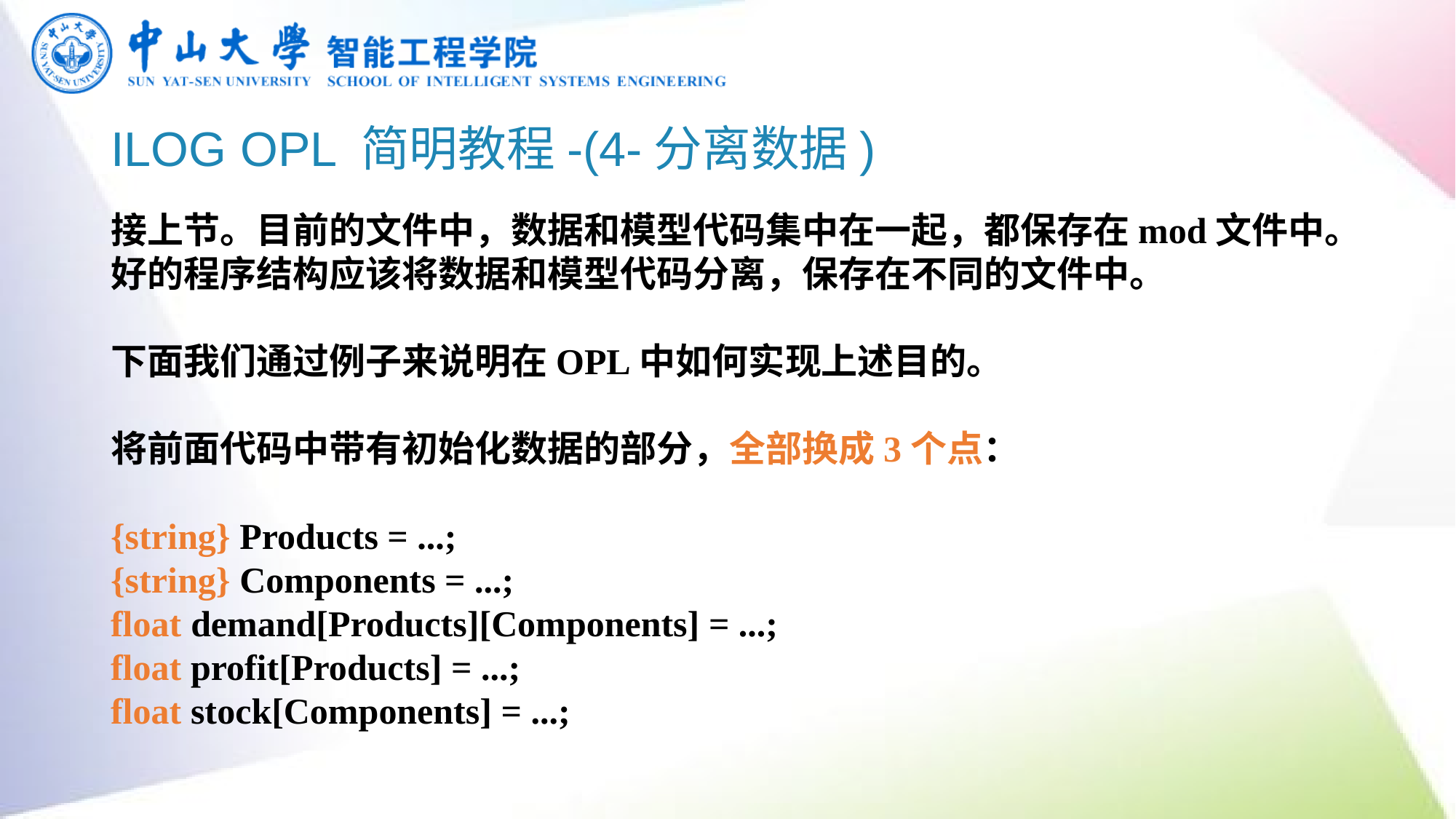

# ILOG OPL 简明教程-(4-分离数据)
接上节。目前的文件中，数据和模型代码集中在一起，都保存在mod文件中。好的程序结构应该将数据和模型代码分离，保存在不同的文件中。

下面我们通过例子来说明在OPL中如何实现上述目的。

将前面代码中带有初始化数据的部分，全部换成3个点：

{string} Products = ...;
{string} Components = ...;
float demand[Products][Components] = ...;
float profit[Products] = ...;
float stock[Components] = ...;